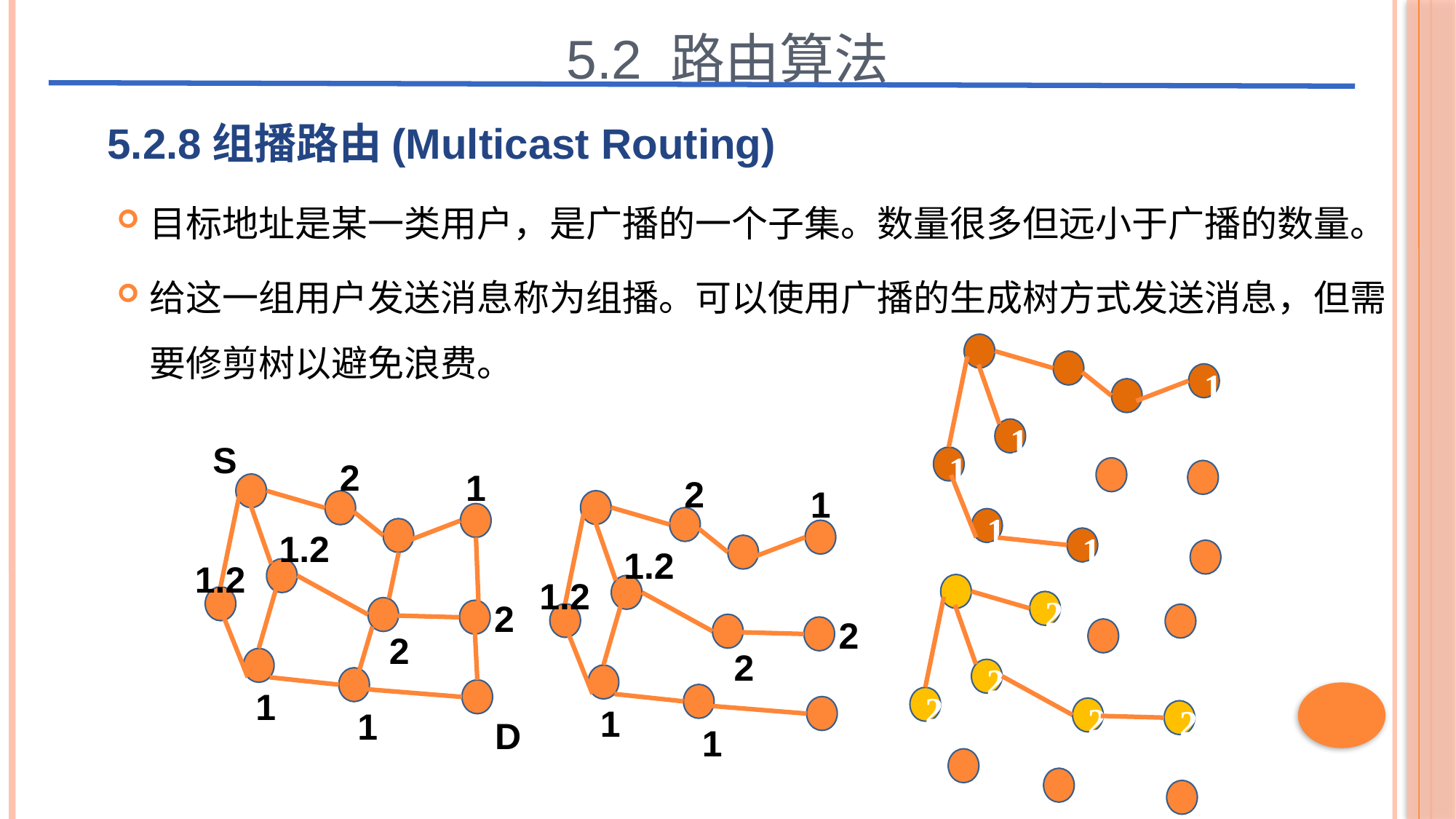

5.2 路由算法
5.2.8组播路由(Multicast Routing)
目标地址是某一类用户，是广播的一个子集。数量很多但远小于广播的数量。
给这一组用户发送消息称为组播。可以使用广播的生成树方式发送消息，但需要修剪树以避免浪费。

1

1
1

1
1

S
2
1
2
1

1.2

1.2

1.2

1.2

2

2
2
2
2

2

2

2

2

1

1
1

D

1